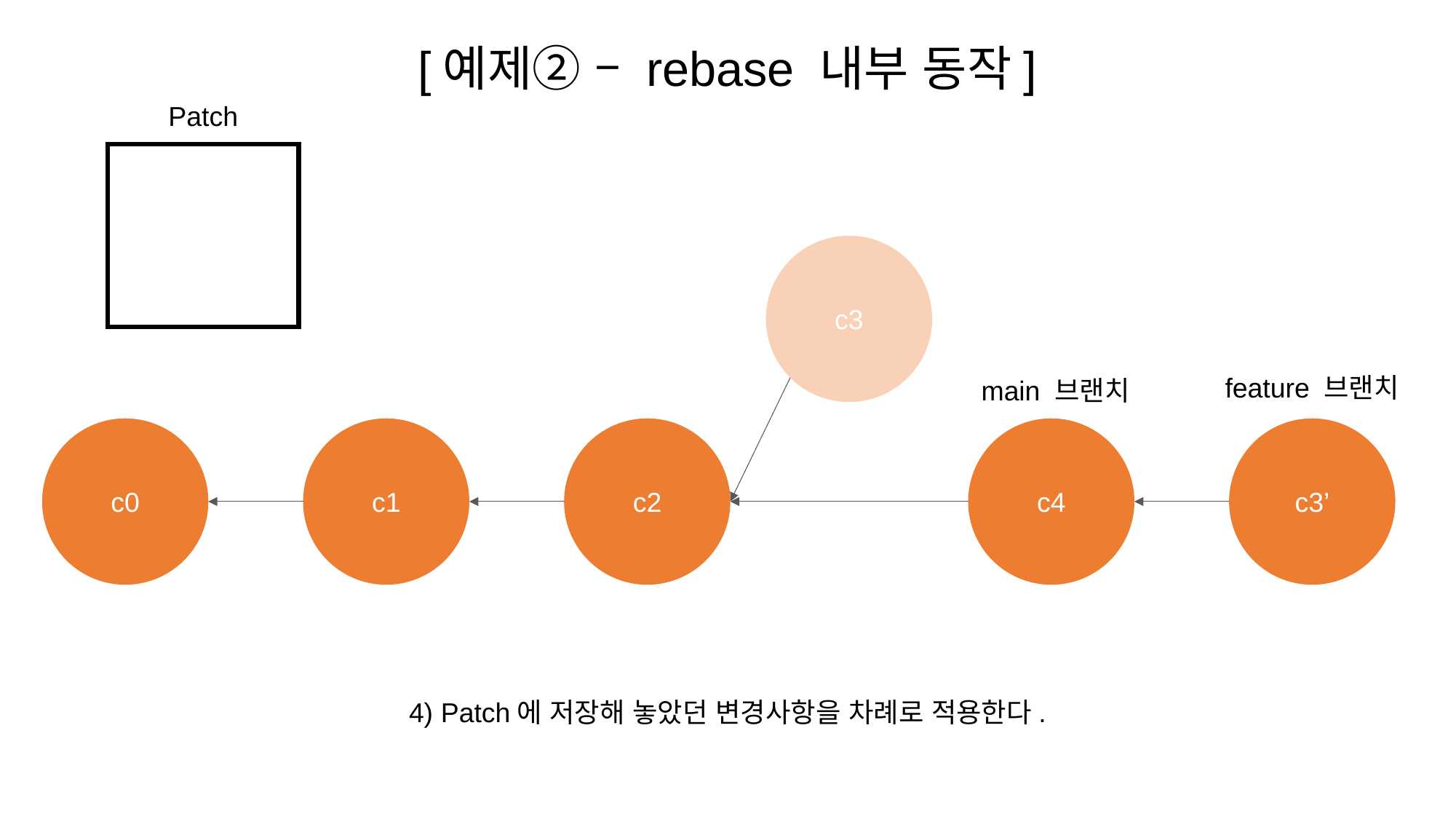

[예제② – rebase 내부 동작]
Patch

c3
feature 브랜치
main 브랜치
c0
c1
c2
c4
c3’
4) Patch에 저장해 놓았던 변경사항을 차례로 적용한다.